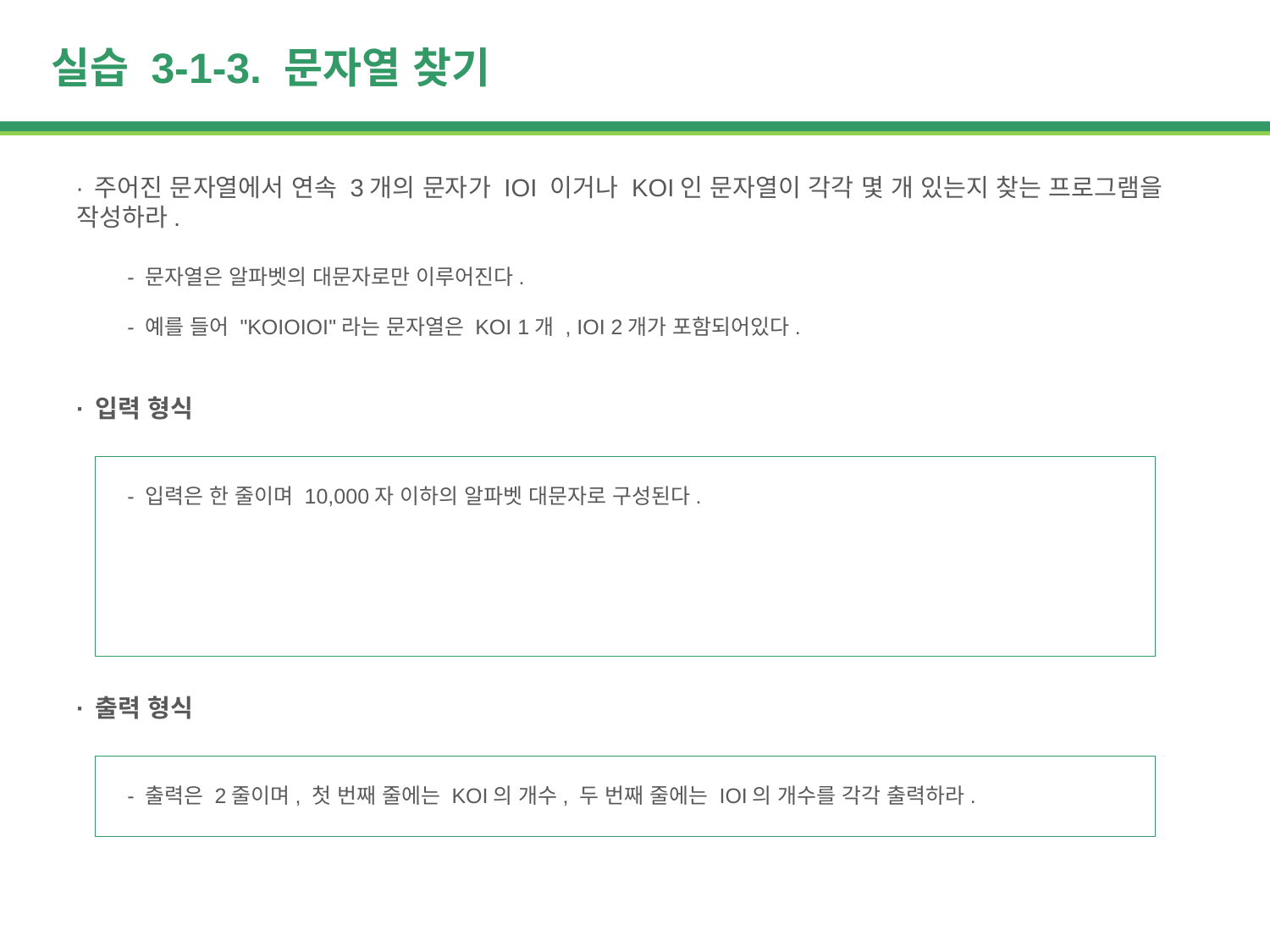

실습 3-1-3. 문자열 찾기

∙ 주어진 문자열에서 연속 3개의 문자가 IOI 이거나 KOI인 문자열이 각각 몇 개 있는지 찾는 프로그램을 작성하라.
- 문자열은 알파벳의 대문자로만 이루어진다.
- 예를 들어 "KOIOIOI"라는 문자열은 KOI 1개 , IOI 2개가 포함되어있다.
∙ 입력 형식

- 입력은 한 줄이며 10,000자 이하의 알파벳 대문자로 구성된다.
∙ 출력 형식

- 출력은 2줄이며, 첫 번째 줄에는 KOI의 개수, 두 번째 줄에는 IOI의 개수를 각각 출력하라.